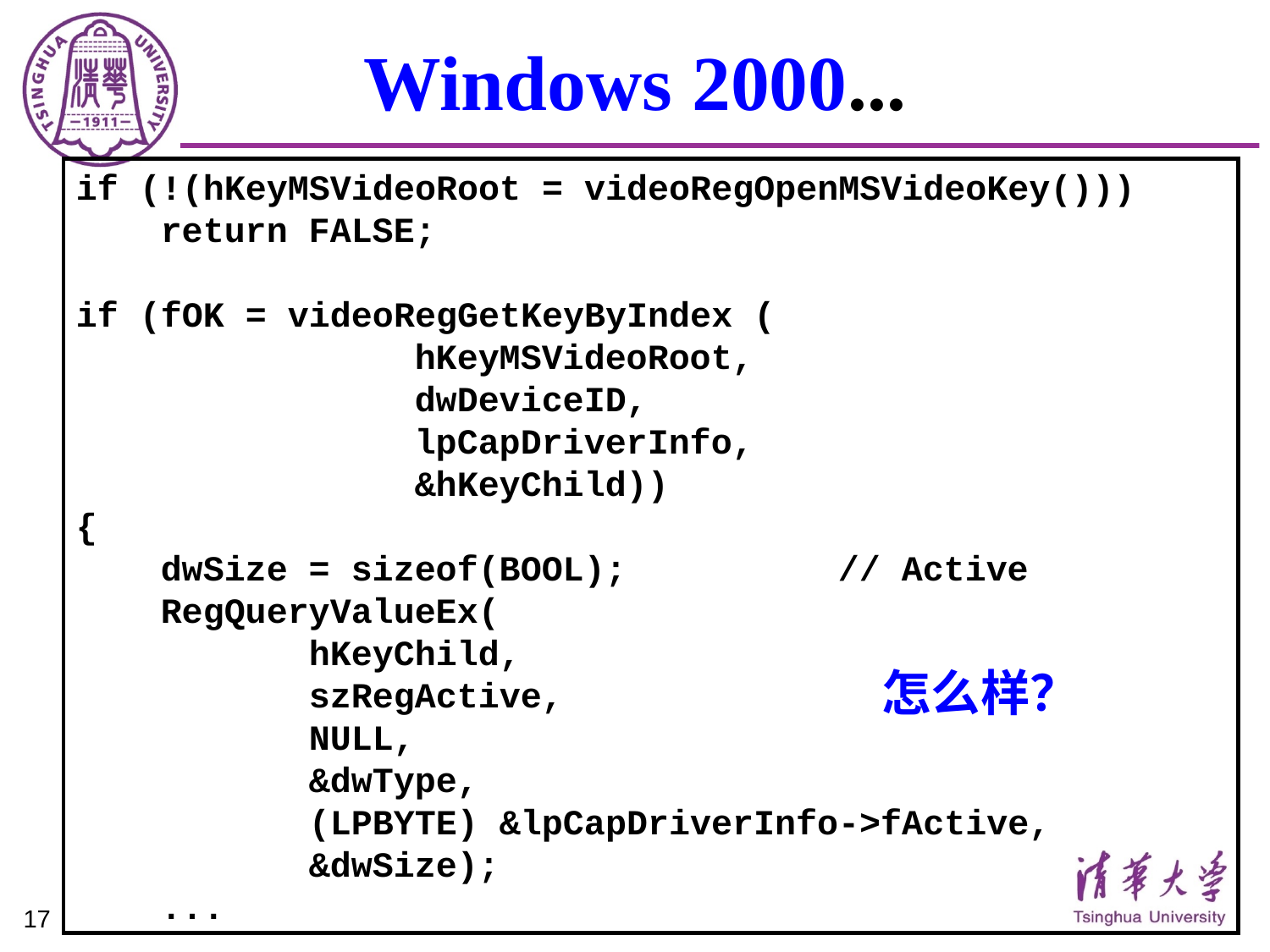

# Windows 2000...
if (!(hKeyMSVideoRoot = videoRegOpenMSVideoKey()))
    return FALSE;

if (fOK = videoRegGetKeyByIndex (
                hKeyMSVideoRoot,
                dwDeviceID,
                lpCapDriverInfo,
                &hKeyChild))
{
    dwSize = sizeof(BOOL);          // Active
    RegQueryValueEx(
           hKeyChild,
           szRegActive,
           NULL,
           &dwType,
           (LPBYTE) &lpCapDriverInfo->fActive,
           &dwSize);
    ...
怎么样？
17